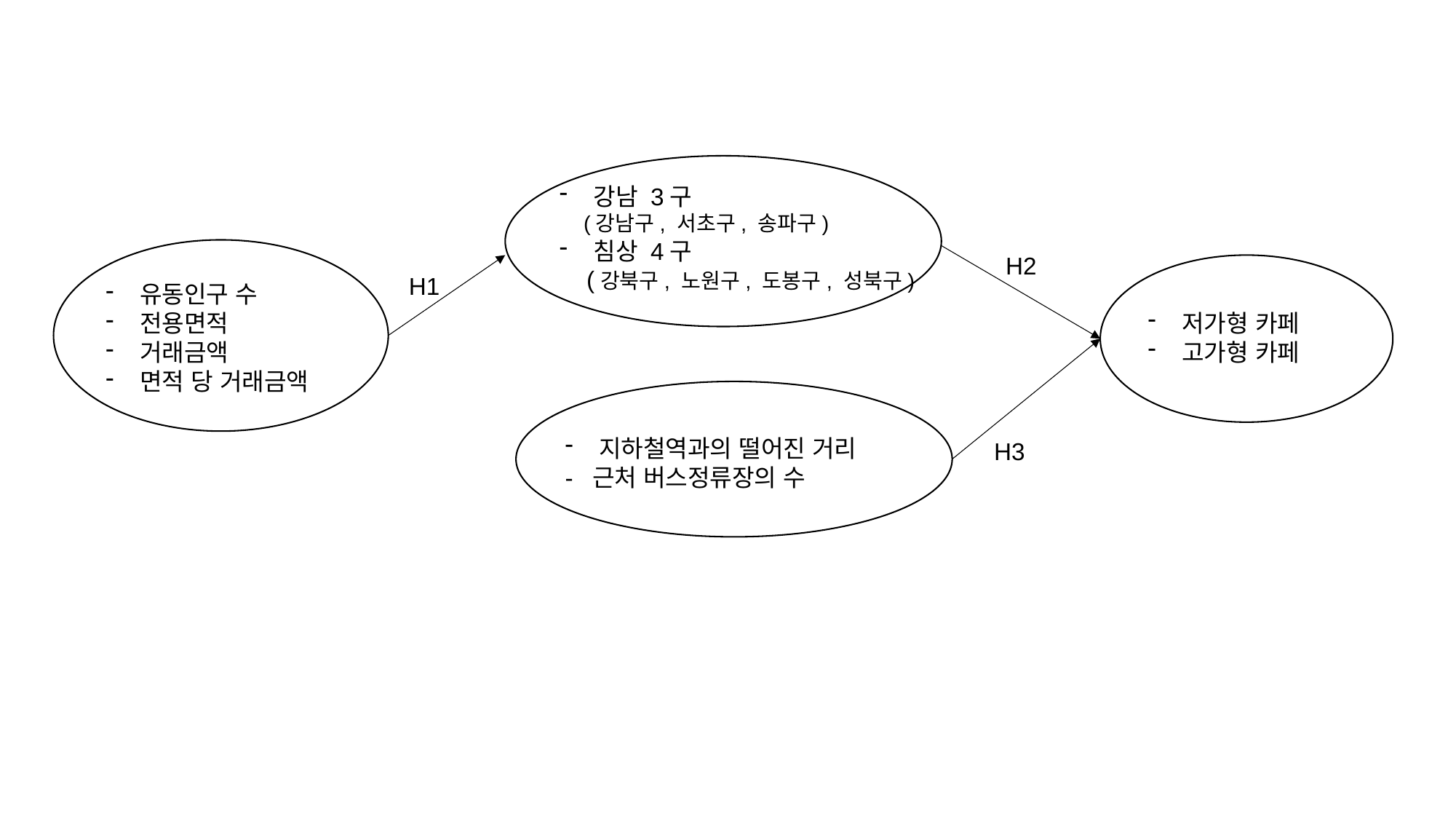

강남 3구
    (강남구, 서초구, 송파구)
침상 4구
    (강북구, 노원구, 도봉구, 성북구)

유동인구 수
전용면적
거래금액
면적 당 거래금액
H2

저가형 카페
고가형 카페
H1

지하철역과의 떨어진 거리
-  근처 버스정류장의 수
H3